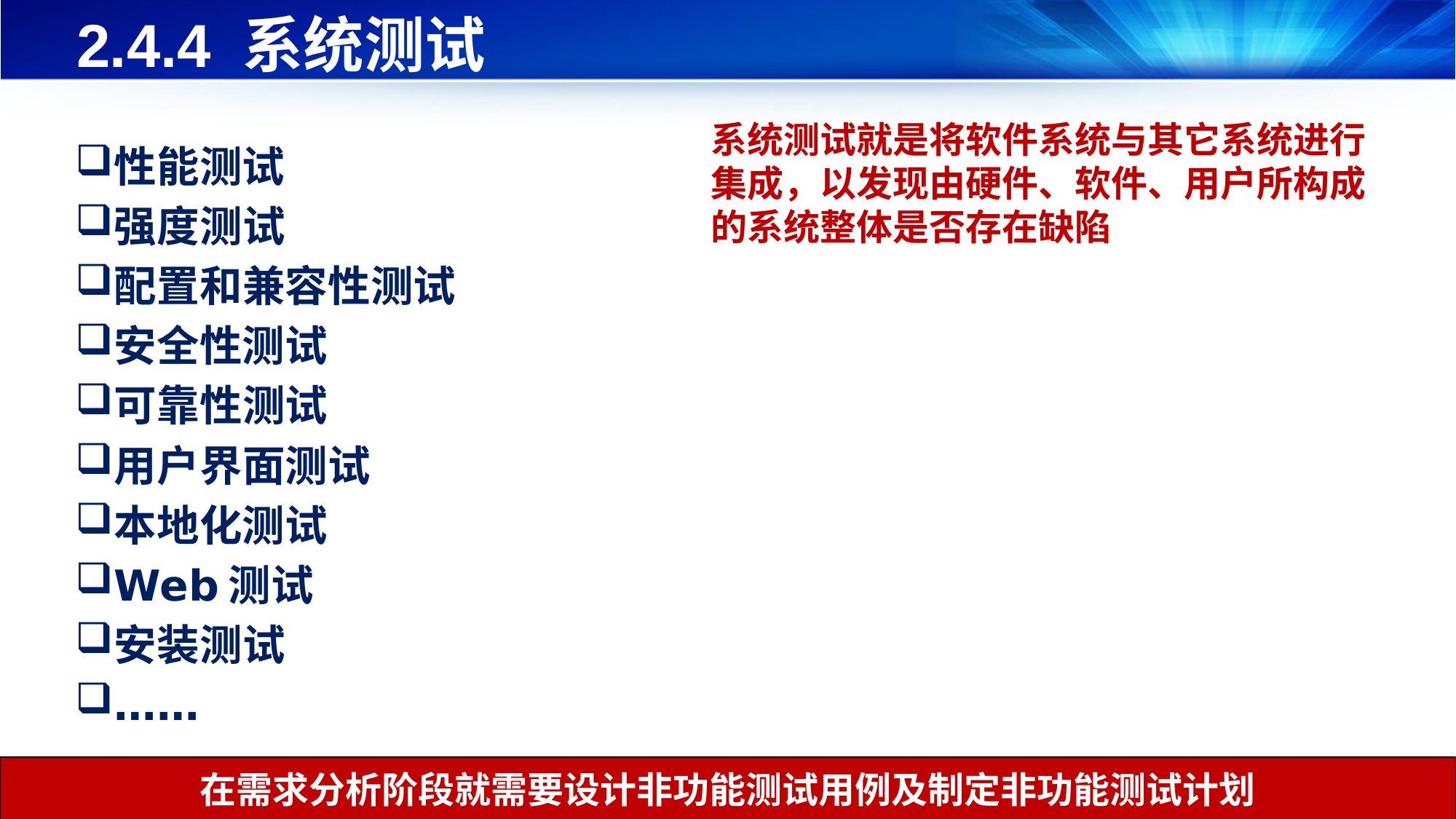

# 2.4.4 系统测试
系统测试就是将软件系统与其它系统进行集成，以发现由硬件、软件、用户所构成的系统整体是否存在缺陷
性能测试
强度测试
配置和兼容性测试
安全性测试
可靠性测试
用户界面测试
本地化测试
Web测试
安装测试
……
在需求分析阶段就需要设计非功能测试用例及制定非功能测试计划